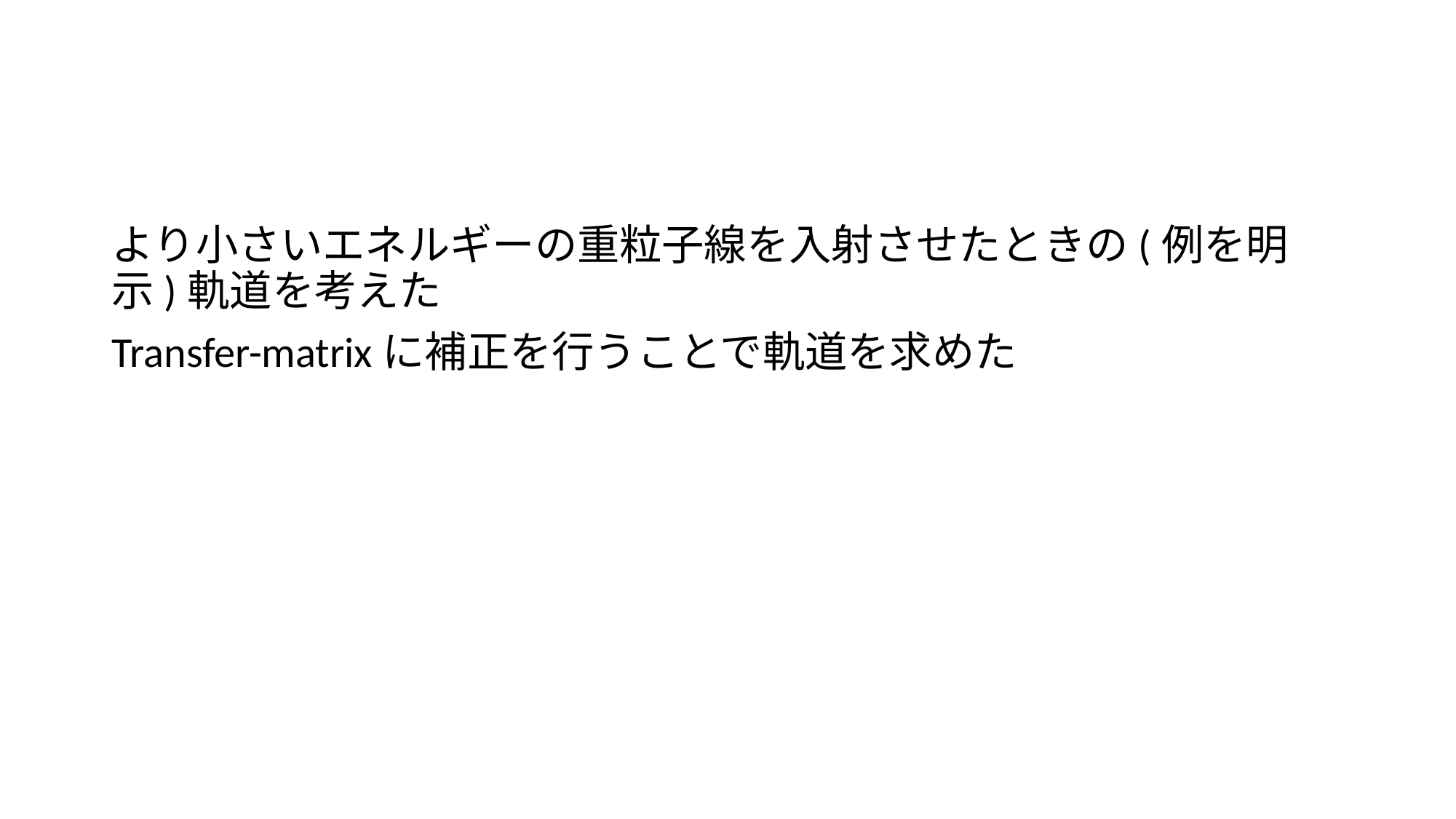

#
より小さいエネルギーの重粒子線を入射させたときの(例を明示)軌道を考えた
Transfer-matrixに補正を行うことで軌道を求めた